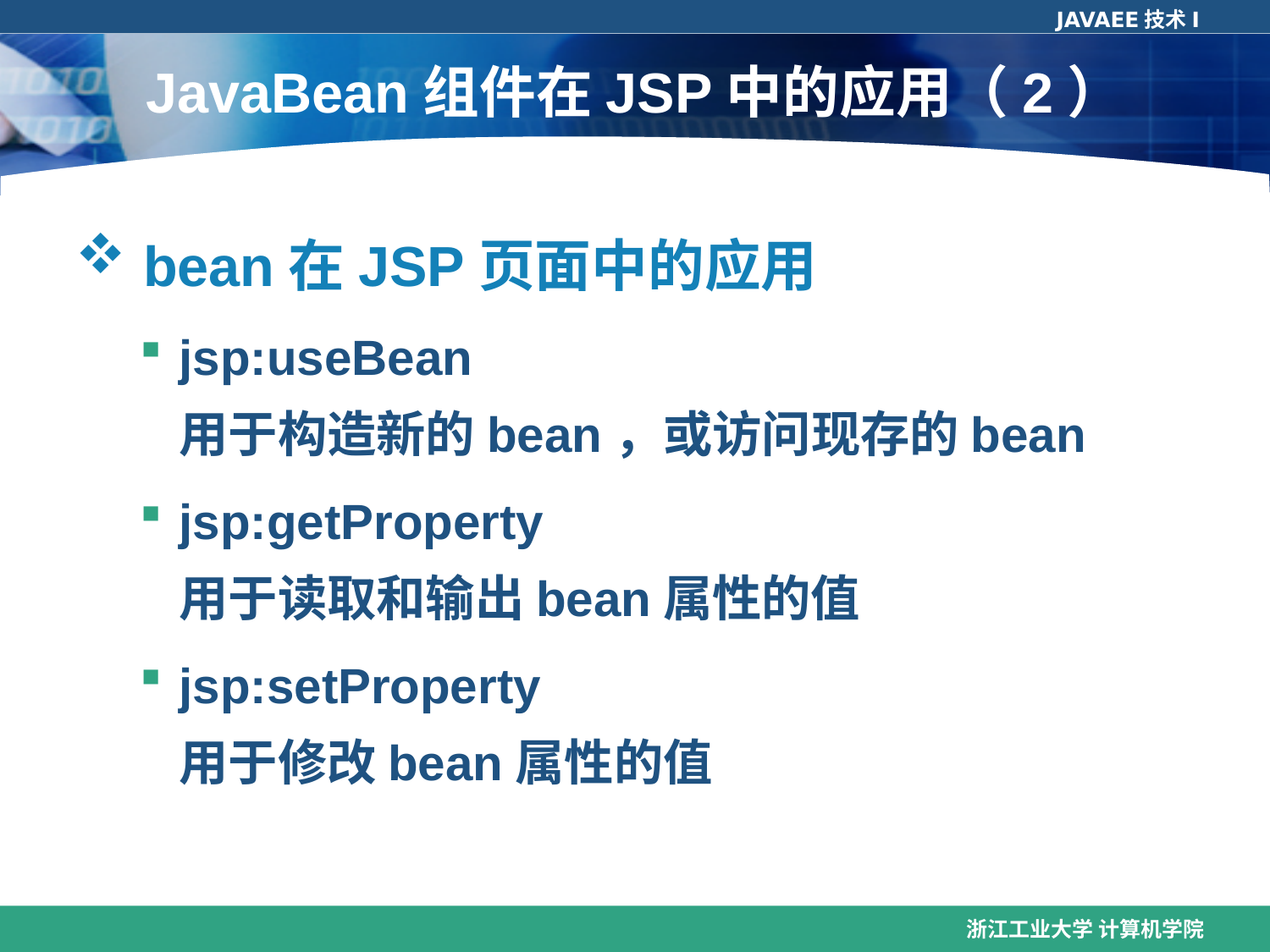

JavaBean组件在JSP中的应用（2）
 bean在JSP页面中的应用
jsp:useBean
用于构造新的bean，或访问现存的bean
jsp:getProperty
用于读取和输出bean属性的值
jsp:setProperty
用于修改bean属性的值